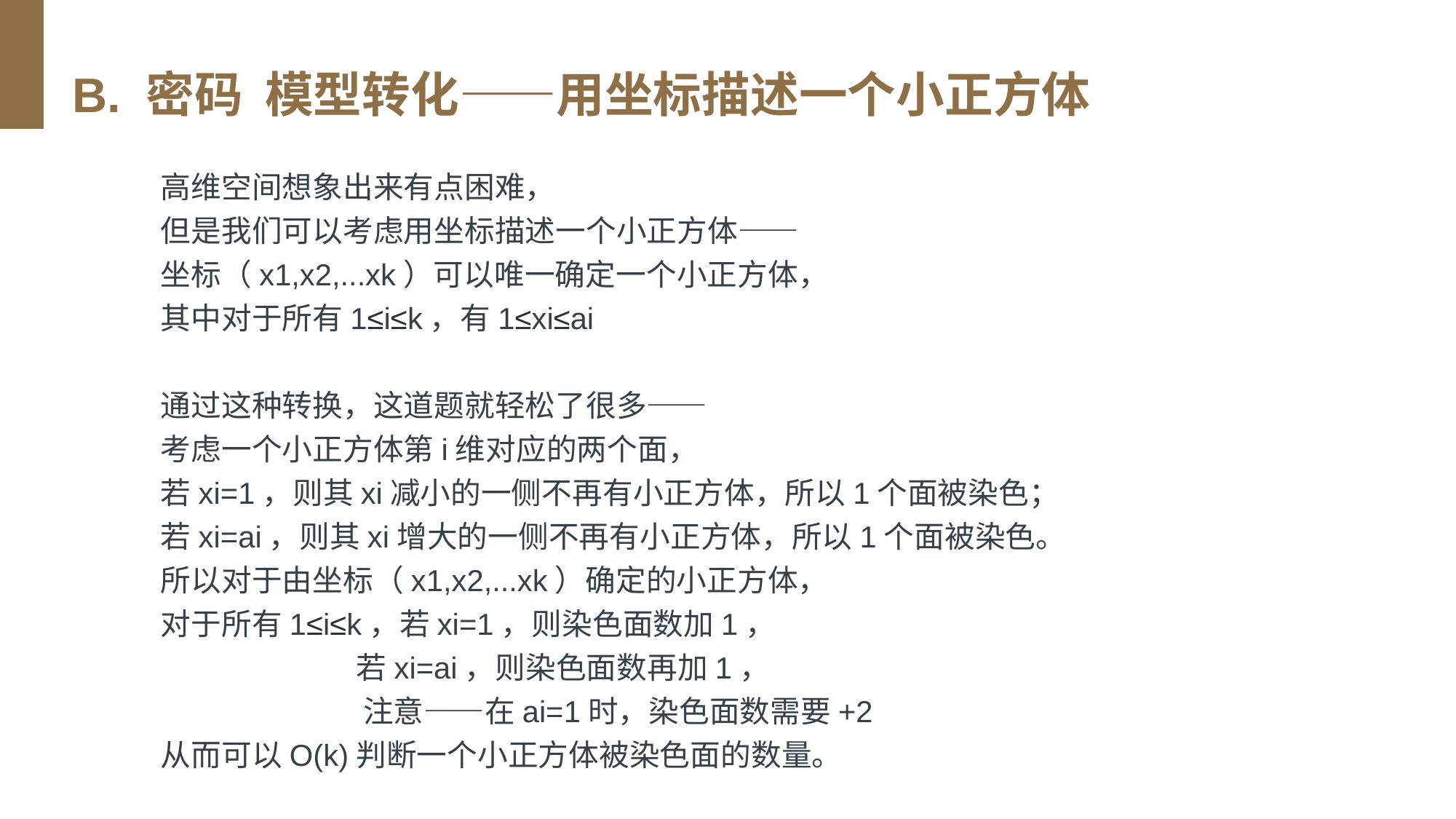

B. 密码  模型转化——用坐标描述一个小正方体
高维空间想象出来有点困难，
但是我们可以考虑用坐标描述一个小正方体——
坐标（x1,x2,...xk）可以唯一确定一个小正方体，
其中对于所有1≤i≤k，有1≤xi≤ai

通过这种转换，这道题就轻松了很多——
考虑一个小正方体第i维对应的两个面，
若xi=1，则其xi减小的一侧不再有小正方体，所以1个面被染色；
若xi=ai，则其xi增大的一侧不再有小正方体，所以1个面被染色。
所以对于由坐标（x1,x2,...xk）确定的小正方体，
对于所有1≤i≤k，若xi=1，则染色面数加1，
                            若xi=ai，则染色面数再加1，
                             注意——在ai=1时，染色面数需要+2
从而可以O(k)判断一个小正方体被染色面的数量。